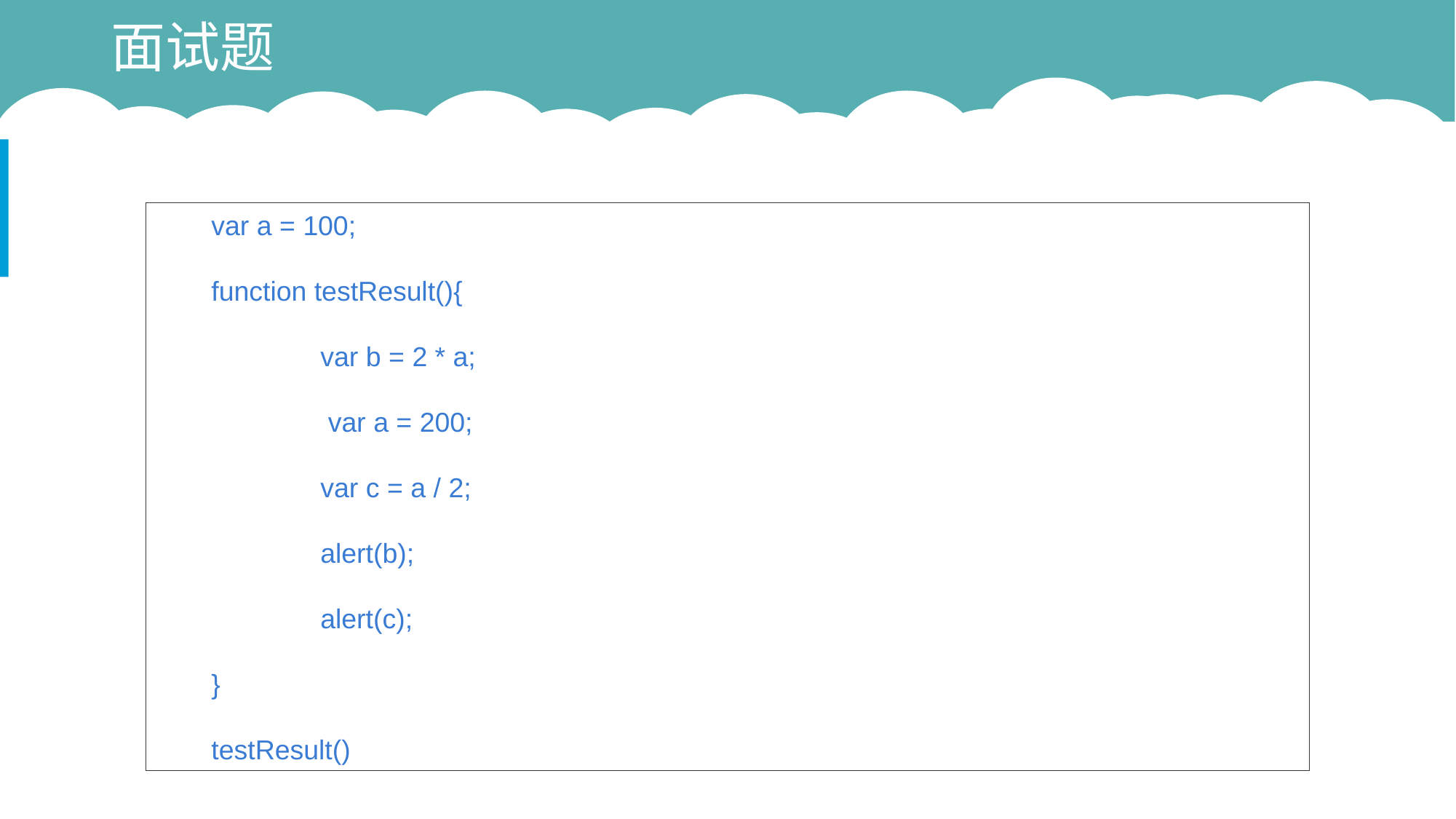

# 面试题

var a = 100;

function testResult(){

  	var b = 2 * a;

 	 var a = 200;

  	var c = a / 2;

  	alert(b);

  	alert(c);

}

testResult()